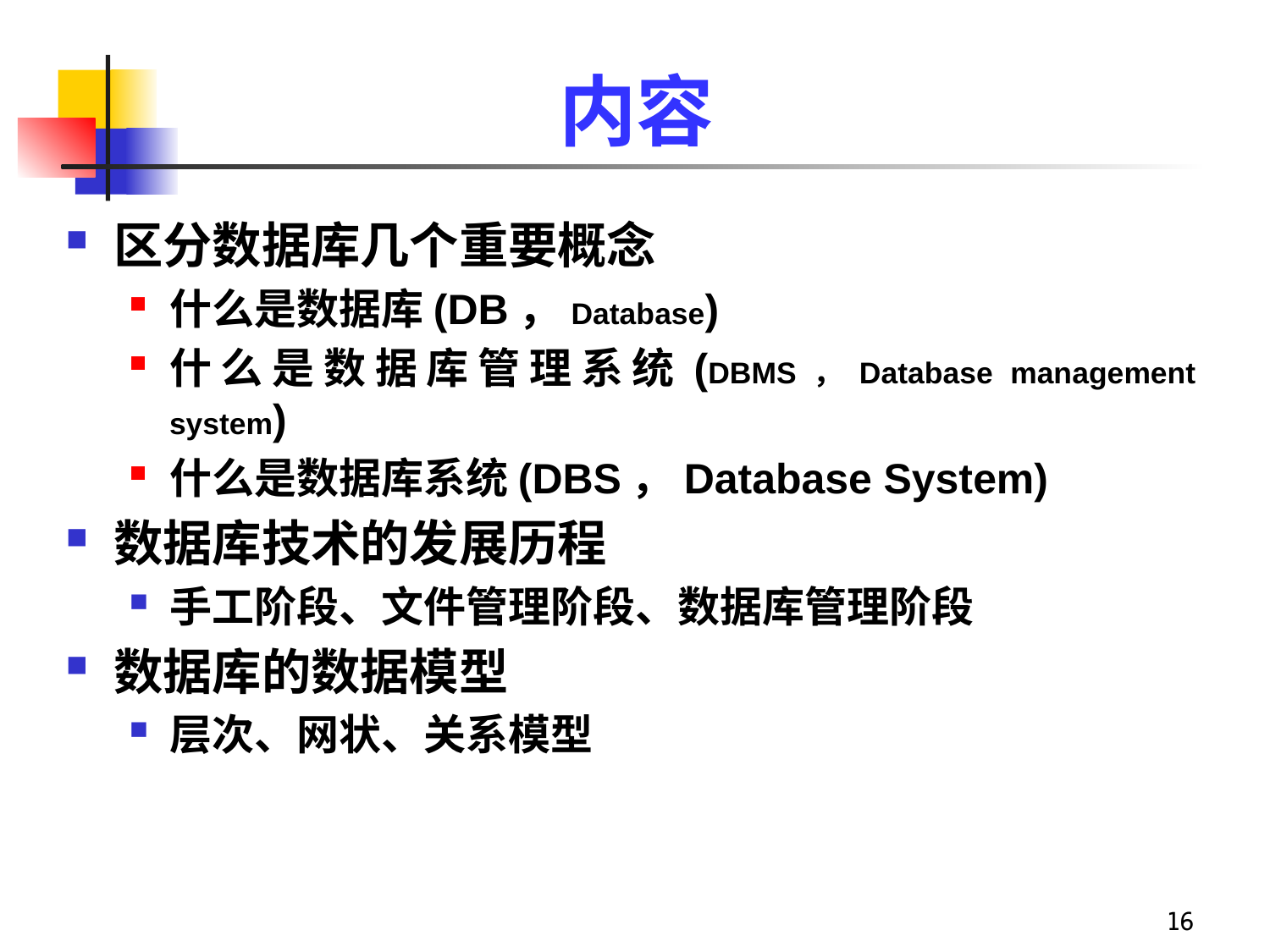

# 内容
区分数据库几个重要概念
什么是数据库(DB，Database)
什么是数据库管理系统(DBMS，Database management system)
什么是数据库系统(DBS，Database System)
数据库技术的发展历程
手工阶段、文件管理阶段、数据库管理阶段
数据库的数据模型
层次、网状、关系模型
16